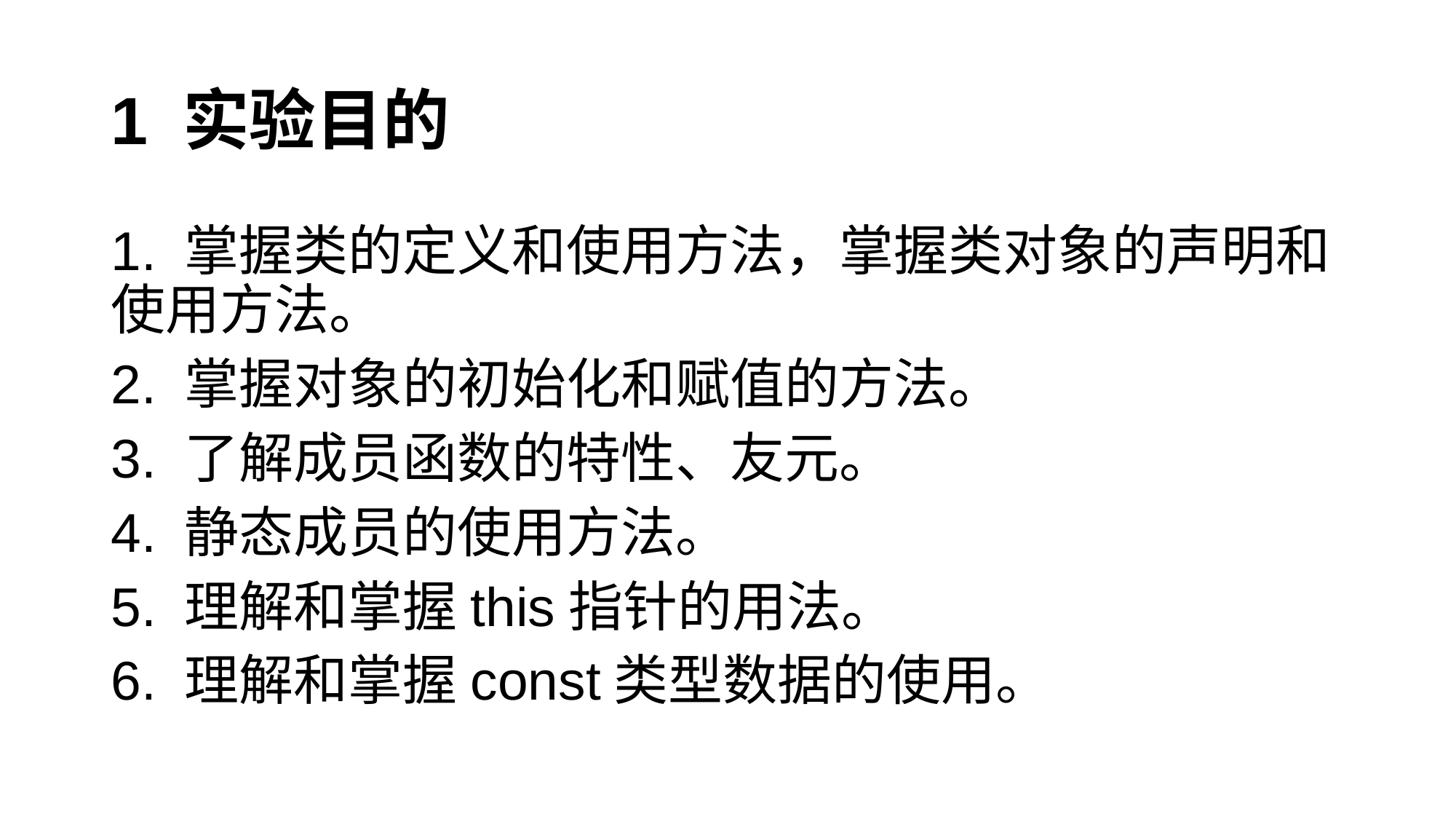

# 1 实验目的
1. 掌握类的定义和使用方法，掌握类对象的声明和使用方法。
2. 掌握对象的初始化和赋值的方法。
3. 了解成员函数的特性、友元。
4. 静态成员的使用方法。
5. 理解和掌握this指针的用法。
6. 理解和掌握const类型数据的使用。